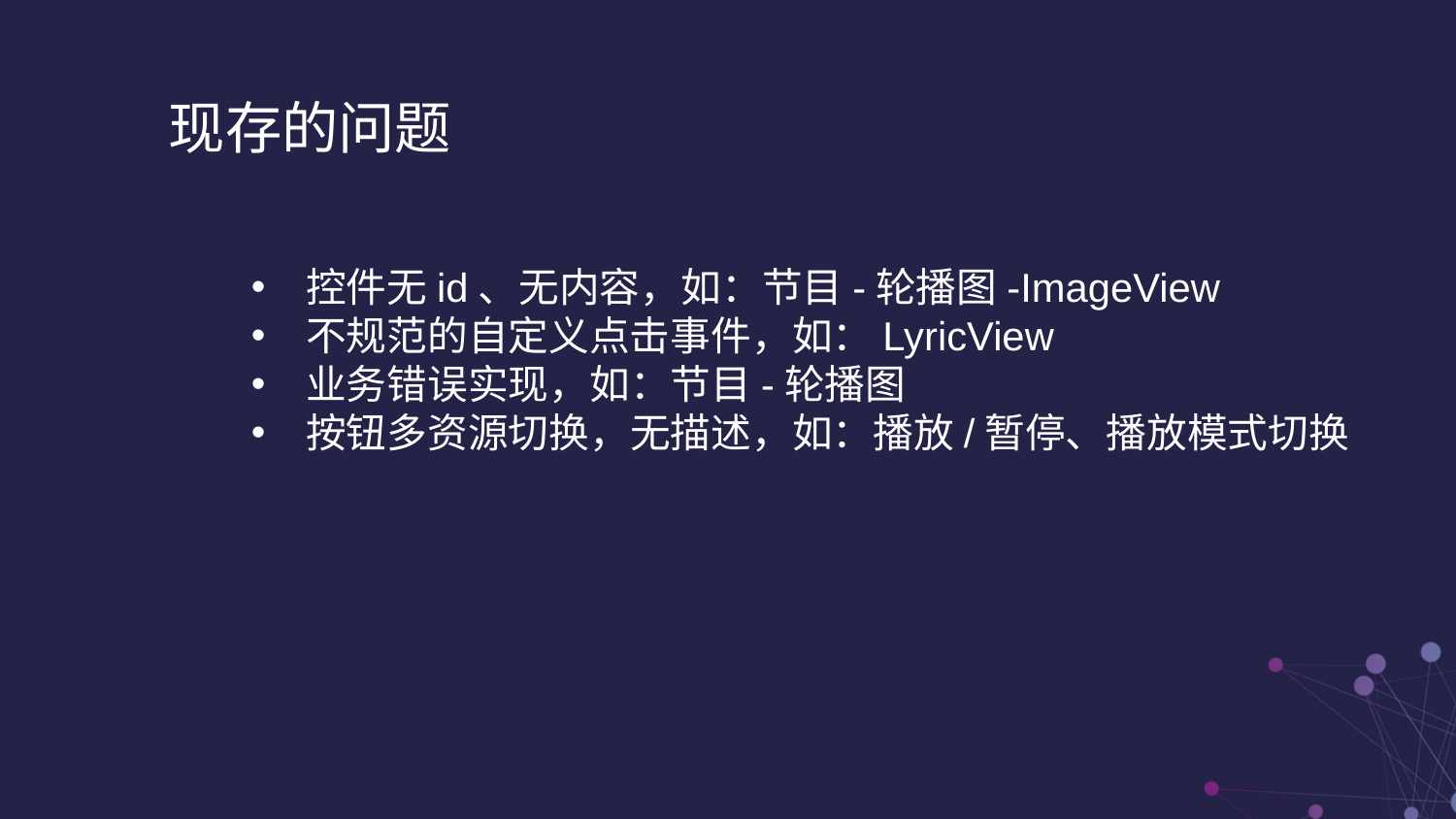

现存的问题
控件无id、无内容，如：节目-轮播图-ImageView
不规范的自定义点击事件，如：LyricView
业务错误实现，如：节目-轮播图
按钮多资源切换，无描述，如：播放/暂停、播放模式切换